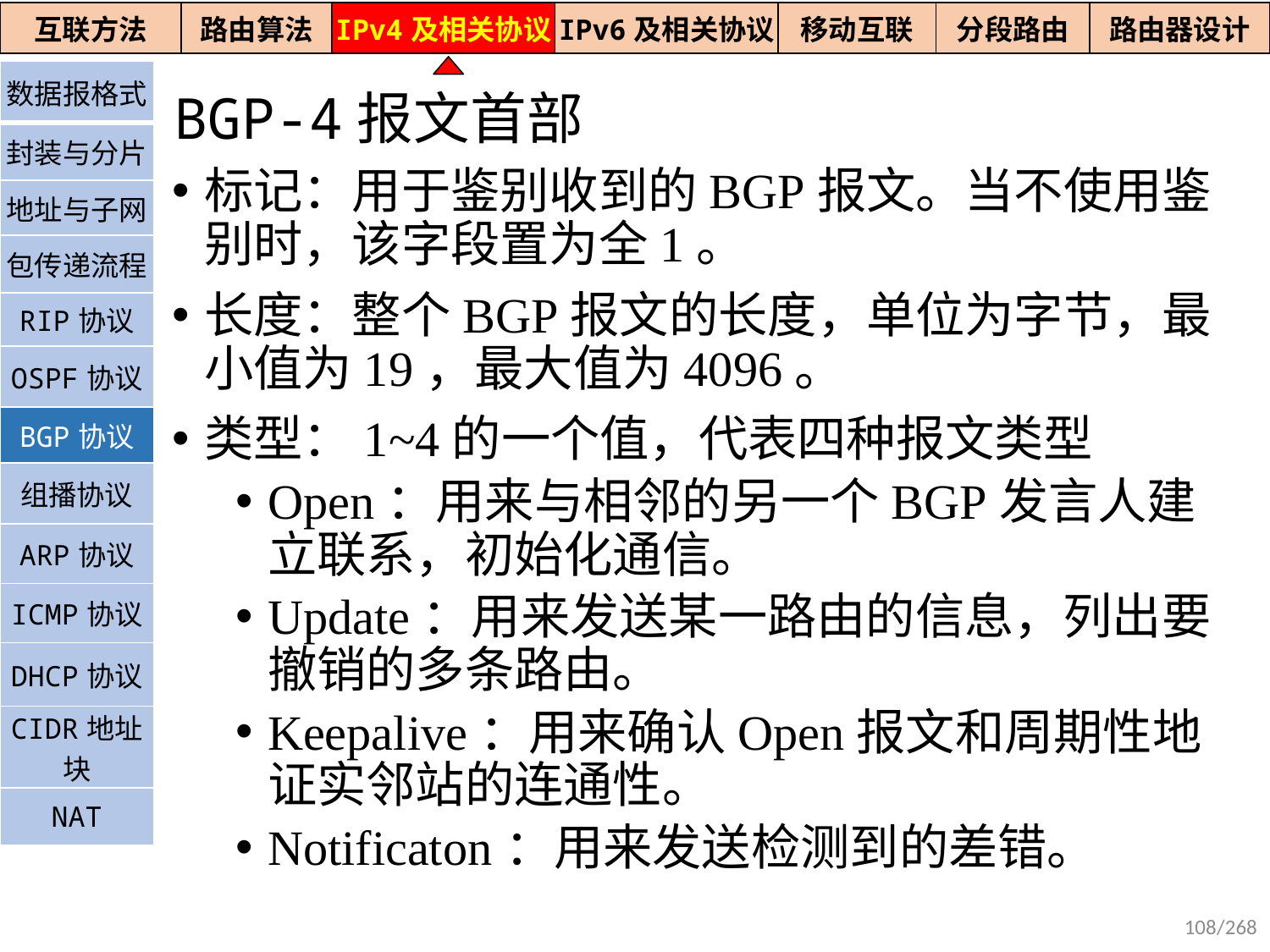

| 互联方法 | 路由算法 | IPv4及相关协议 | IPv6及相关协议 | 移动互联 | 分段路由 | 路由器设计 |
| --- | --- | --- | --- | --- | --- | --- |

| 数据报格式 |
| --- |
| 封装与分片 |
| 地址与子网 |
| 包传递流程 |
| RIP协议 |
| OSPF协议 |
| BGP协议 |
| 组播协议 |
| ARP协议 |
| ICMP协议 |
| DHCP协议 |
| CIDR地址块 |
| NAT |
BGP-4报文首部
标记：用于鉴别收到的BGP报文。当不使用鉴别时，该字段置为全1。
长度：整个BGP报文的长度，单位为字节，最小值为19，最大值为4096。
类型：1~4的一个值，代表四种报文类型
Open：用来与相邻的另一个BGP发言人建立联系，初始化通信。
Update：用来发送某一路由的信息，列出要撤销的多条路由。
Keepalive：用来确认Open报文和周期性地证实邻站的连通性。
Notificaton：用来发送检测到的差错。
108/268